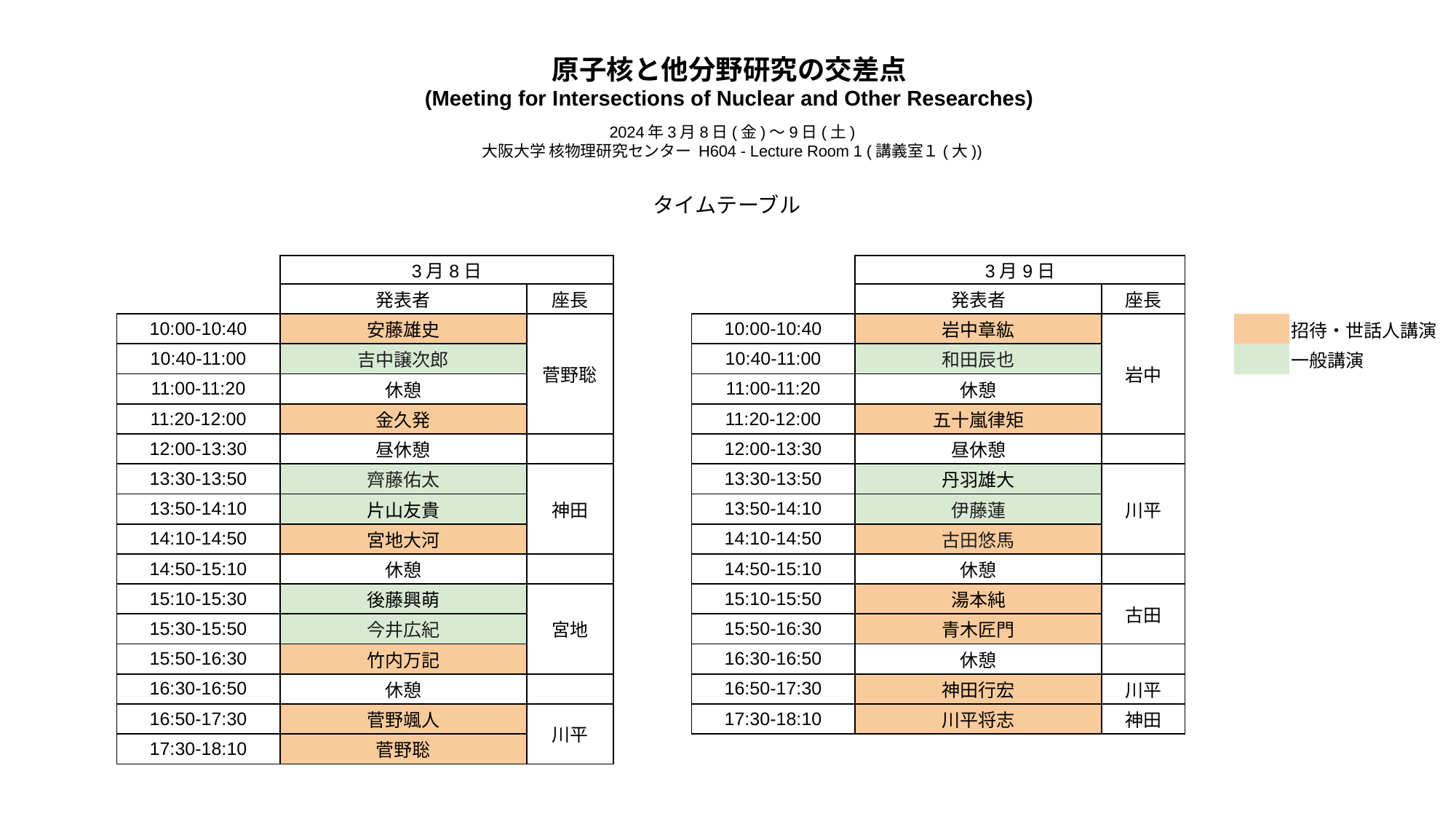

原子核と他分野研究の交差点
(Meeting for Intersections of Nuclear and Other Researches)
2024年3月8日(金)〜9日(土)
大阪大学 核物理研究センター H604 - Lecture Room 1 (講義室１(大))
タイムテーブル
|  | 3月8日 |  |  |  | 3月9日 |  |  |  |  |
| --- | --- | --- | --- | --- | --- | --- | --- | --- | --- |
|  | 発表者 | 座長 |  |  | 発表者 | 座長 |  |  |  |
| 10:00-10:40 | 安藤雄史 | 菅野聡 |  | 10:00-10:40 | 岩中章紘 | 岩中 |  |  | 招待・世話人講演 |
| 10:40-11:00 | 吉中譲次郎 |  |  | 10:40-11:00 | 和田辰也 |  |  |  | 一般講演 |
| 11:00-11:20 | 休憩 |  |  | 11:00-11:20 | 休憩 |  |  |  |  |
| 11:20-12:00 | 金久発 |  |  | 11:20-12:00 | 五十嵐律矩 |  |  |  |  |
| 12:00-13:30 | 昼休憩 |  |  | 12:00-13:30 | 昼休憩 |  |  |  |  |
| 13:30-13:50 | 齊藤佑太 | 神田 |  | 13:30-13:50 | 丹羽雄大 | 川平 |  |  |  |
| 13:50-14:10 | 片山友貴 |  |  | 13:50-14:10 | 伊藤蓮 |  |  |  |  |
| 14:10-14:50 | 宮地大河 |  |  | 14:10-14:50 | 古田悠馬 |  |  |  |  |
| 14:50-15:10 | 休憩 |  |  | 14:50-15:10 | 休憩 |  |  |  |  |
| 15:10-15:30 | 後藤興萌 | 宮地 |  | 15:10-15:50 | 湯本純 | 古田 |  |  |  |
| 15:30-15:50 | 今井広紀 |  |  | 15:50-16:30 | 青木匠門 |  |  |  |  |
| 15:50-16:30 | 竹内万記 |  |  | 16:30-16:50 | 休憩 |  |  |  |  |
| 16:30-16:50 | 休憩 |  |  | 16:50-17:30 | 神田行宏 | 川平 |  |  |  |
| 16:50-17:30 | 菅野颯人 | 川平 |  | 17:30-18:10 | 川平将志 | 神田 |  |  |  |
| 17:30-18:10 | 菅野聡 |  |  |  |  |  |  |  |  |